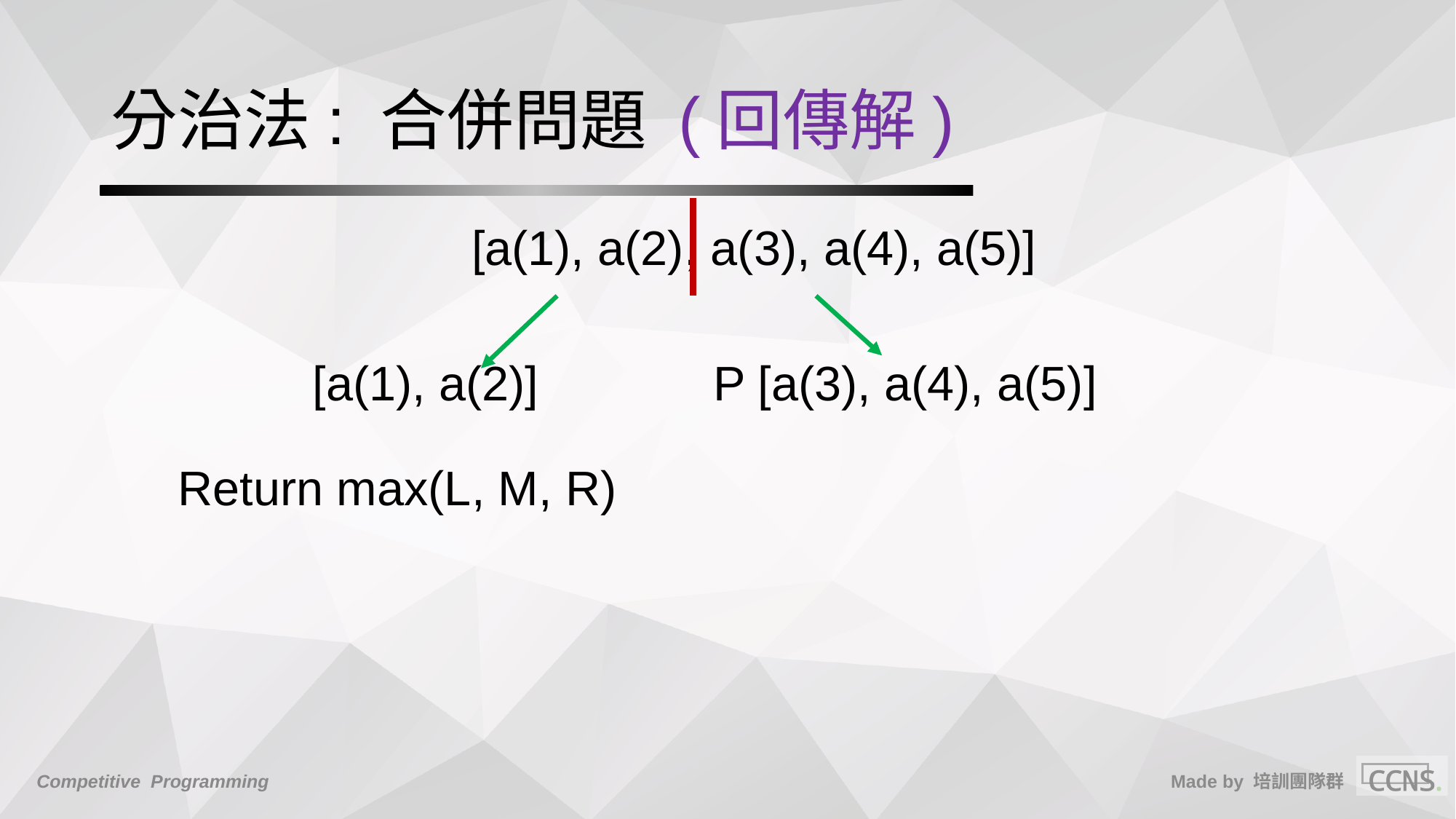

# 分治法: 合併問題 (回傳解)
    [a(1), a(2), a(3), a(4), a(5)]

               [a(1), a(2)]             P [a(3), a(4), a(5)]
     Return max(L, M, R)